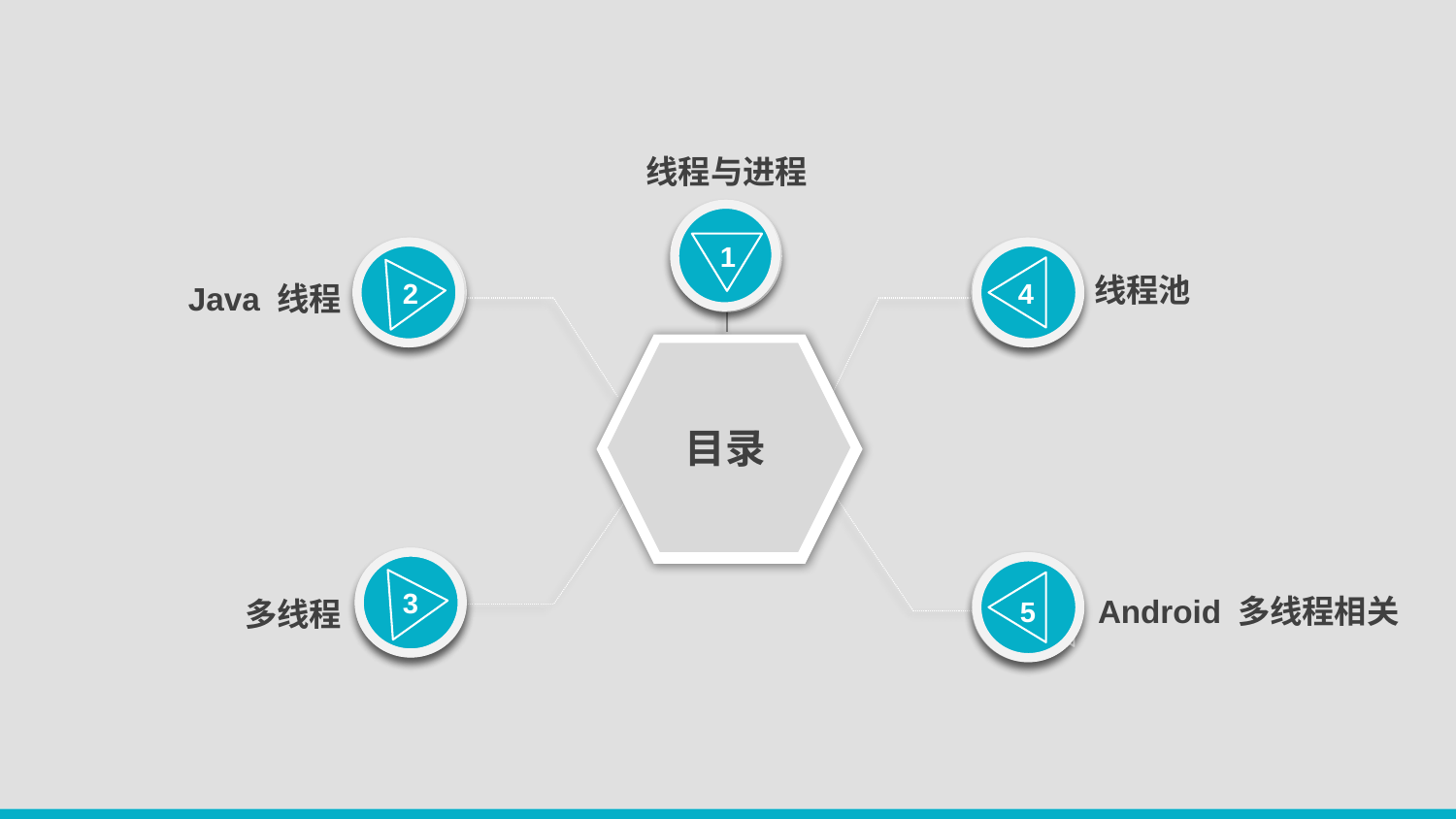

线程与进程

1

线程池

2
4
Java 线程

目录
CSWADI

3

Android 多线程相关
多线程
5